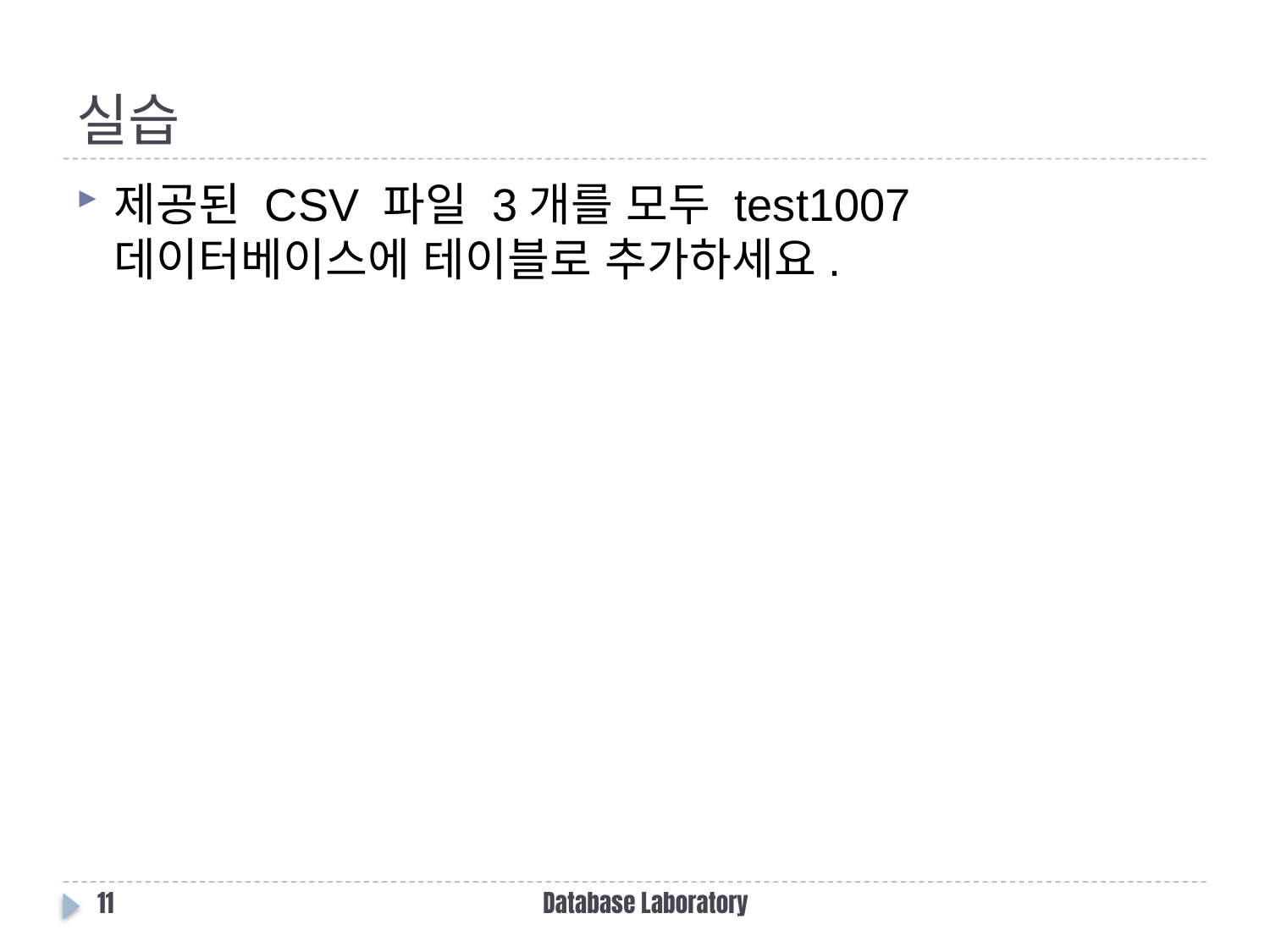

# 실습
제공된 CSV 파일 3개를 모두 test1007 데이터베이스에 테이블로 추가하세요.
11
Database Laboratory